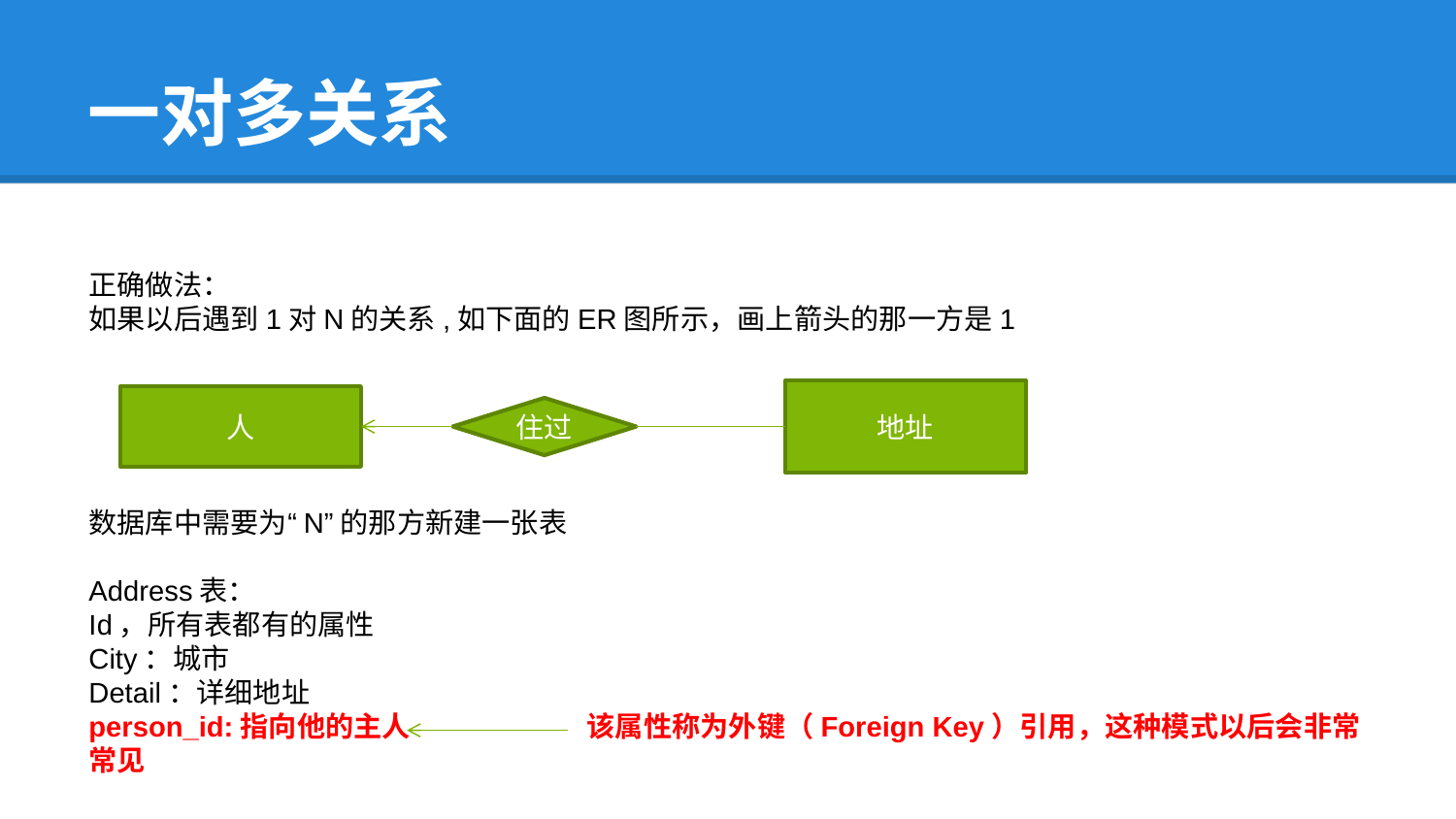

# 一对多关系
正确做法：
如果以后遇到1对N的关系,如下面的ER图所示，画上箭头的那一方是1

数据库中需要为“N”的那方新建一张表

Address表：
Id，所有表都有的属性
City：城市
Detail：详细地址
person_id:指向他的主人                      该属性称为外键（Foreign Key）引用，这种模式以后会非常常见

地址
人
住过